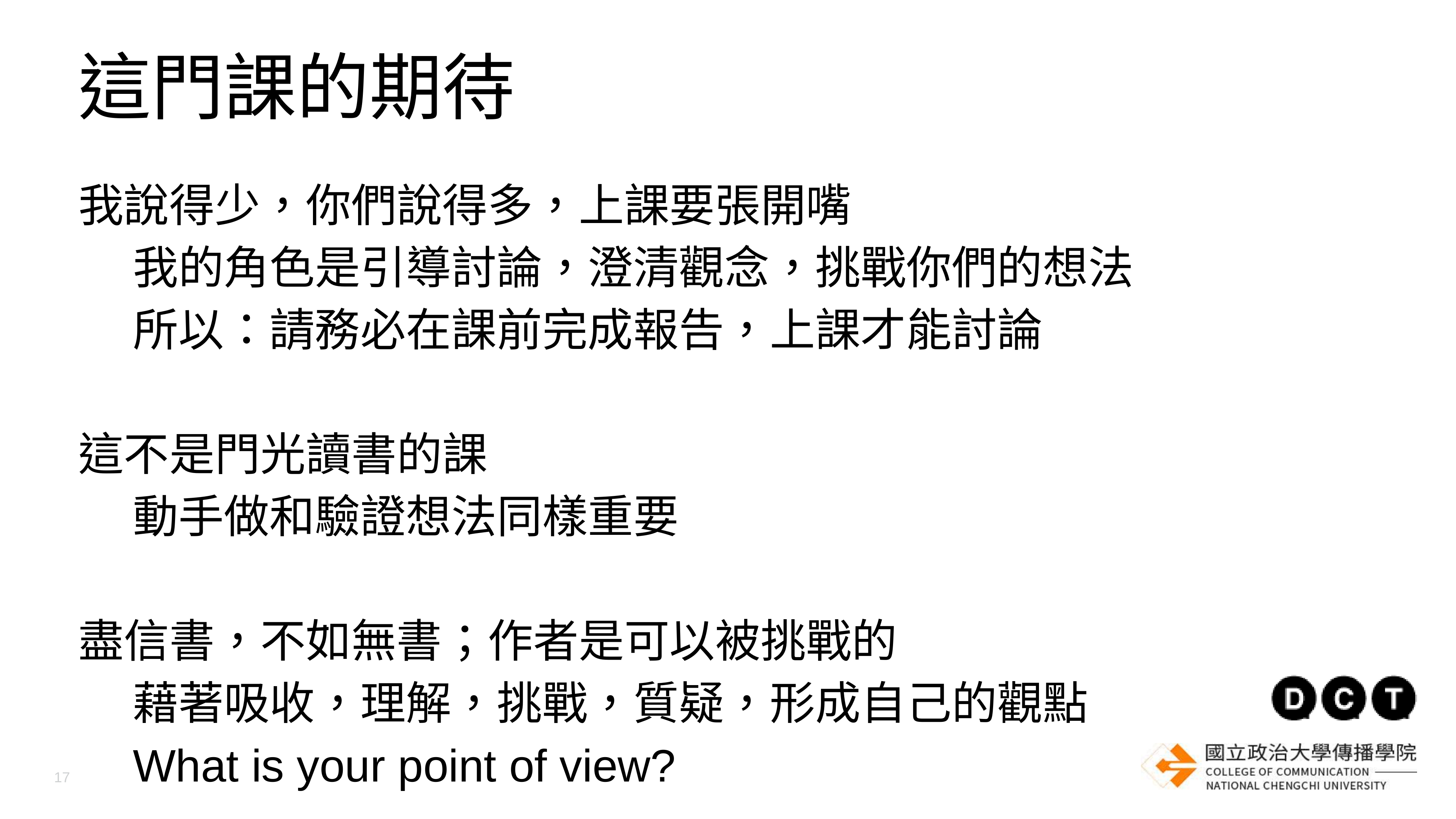

這門課的期待
我說得少，你們說得多，上課要張開嘴
	我的角色是引導討論，澄清觀念，挑戰你們的想法
	所以：請務必在課前完成報告，上課才能討論

這不是門光讀書的課
	動手做和驗證想法同樣重要

盡信書，不如無書；作者是可以被挑戰的
	藉著吸收，理解，挑戰，質疑，形成自己的觀點
	What is your point of view?